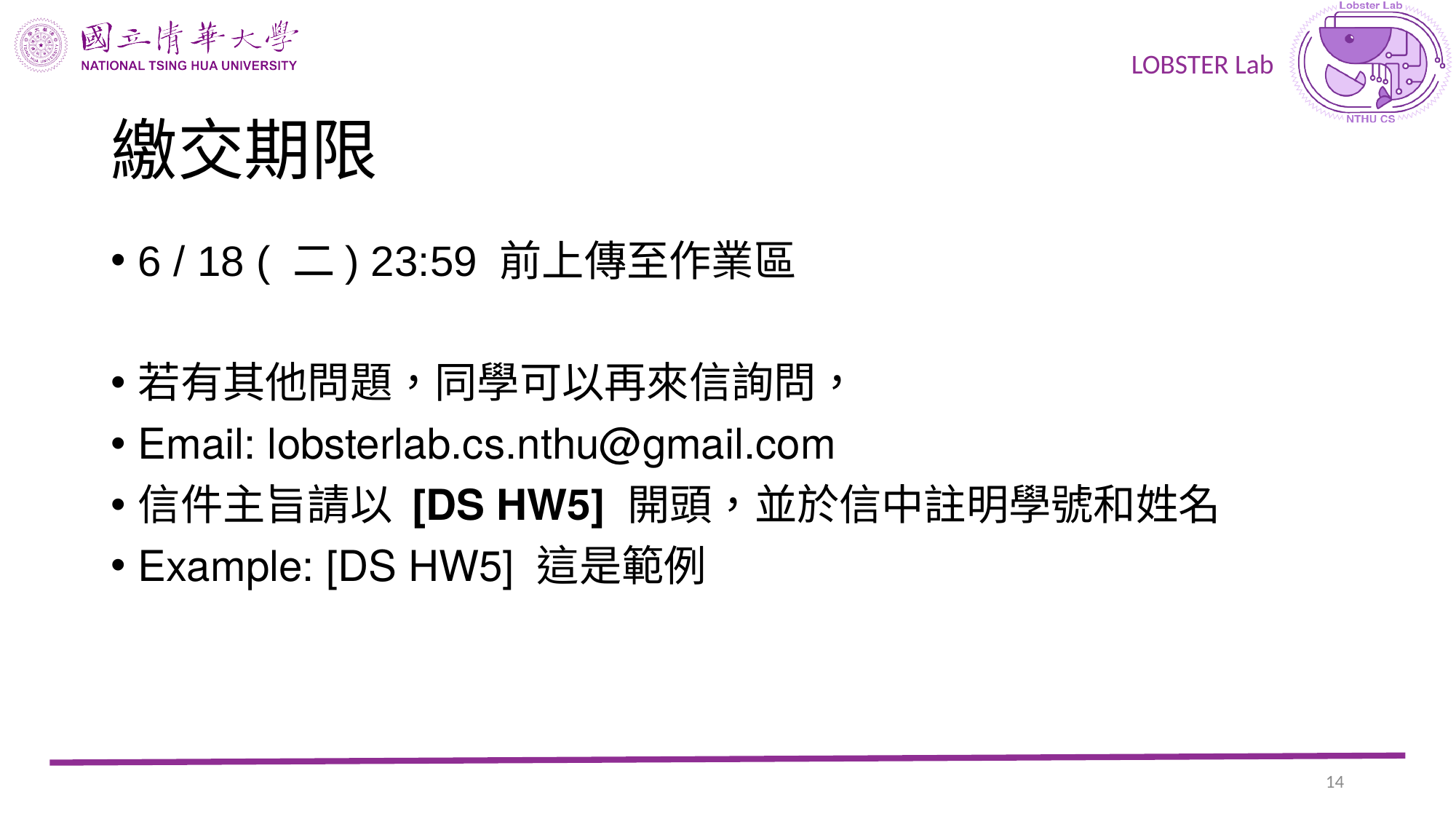

# 繳交期限
6 / 18 ( 二) 23:59 前上傳至作業區

若有其他問題，同學可以再來信詢問，
Email: lobsterlab.cs.nthu@gmail.com
信件主旨請以 [DS HW5] 開頭，並於信中註明學號和姓名
Example: [DS HW5] 這是範例

14